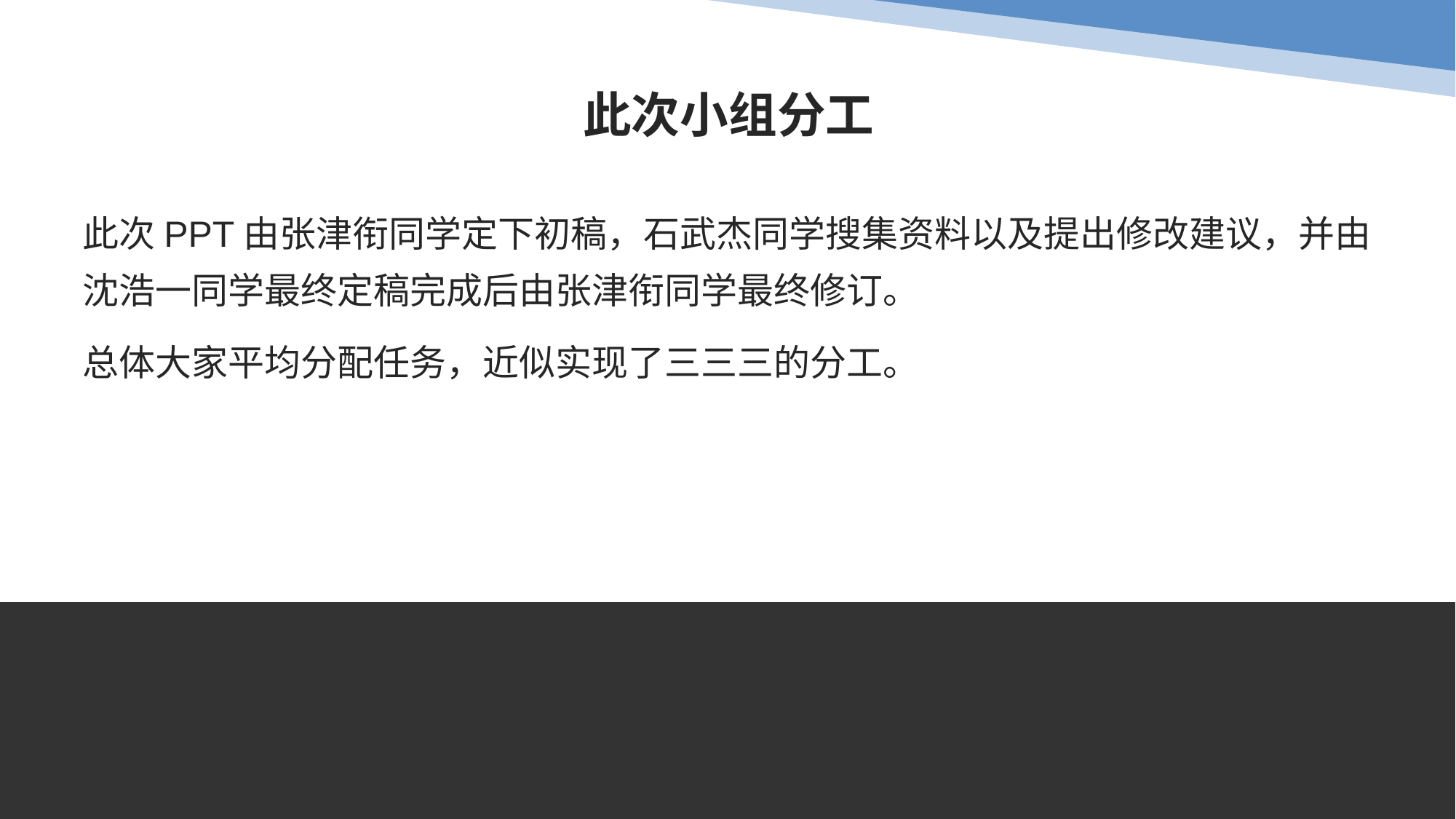

# 此次小组分工
此次PPT由张津衔同学定下初稿，石武杰同学搜集资料以及提出修改建议，并由沈浩一同学最终定稿完成后由张津衔同学最终修订。
总体大家平均分配任务，近似实现了三三三的分工。